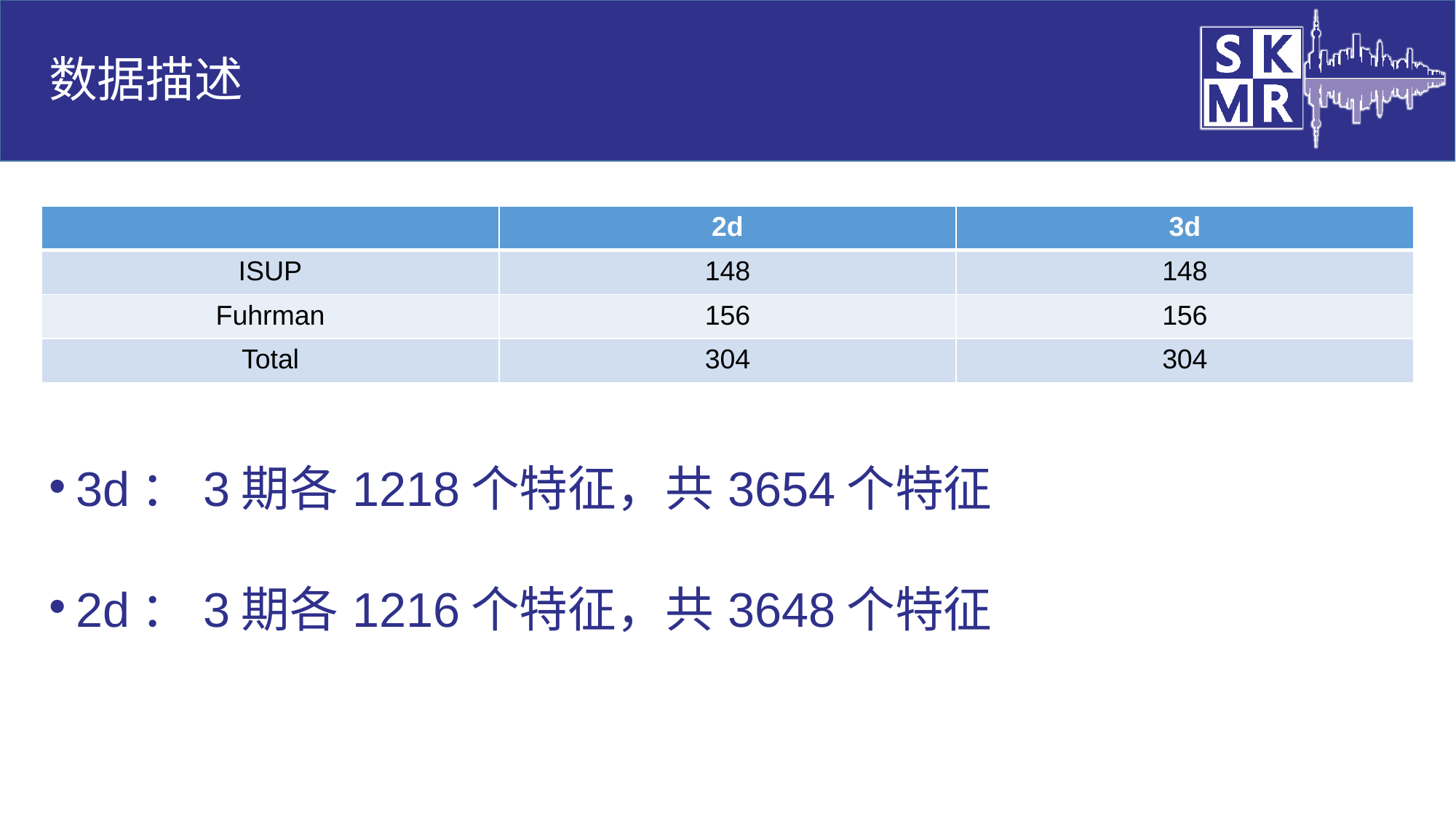

# 数据描述
|  | 2d | 3d |
| --- | --- | --- |
| ISUP | 148 | 148 |
| Fuhrman | 156 | 156 |
| Total | 304 | 304 |
3d：3期各1218个特征，共3654个特征
2d：3期各1216个特征，共3648个特征